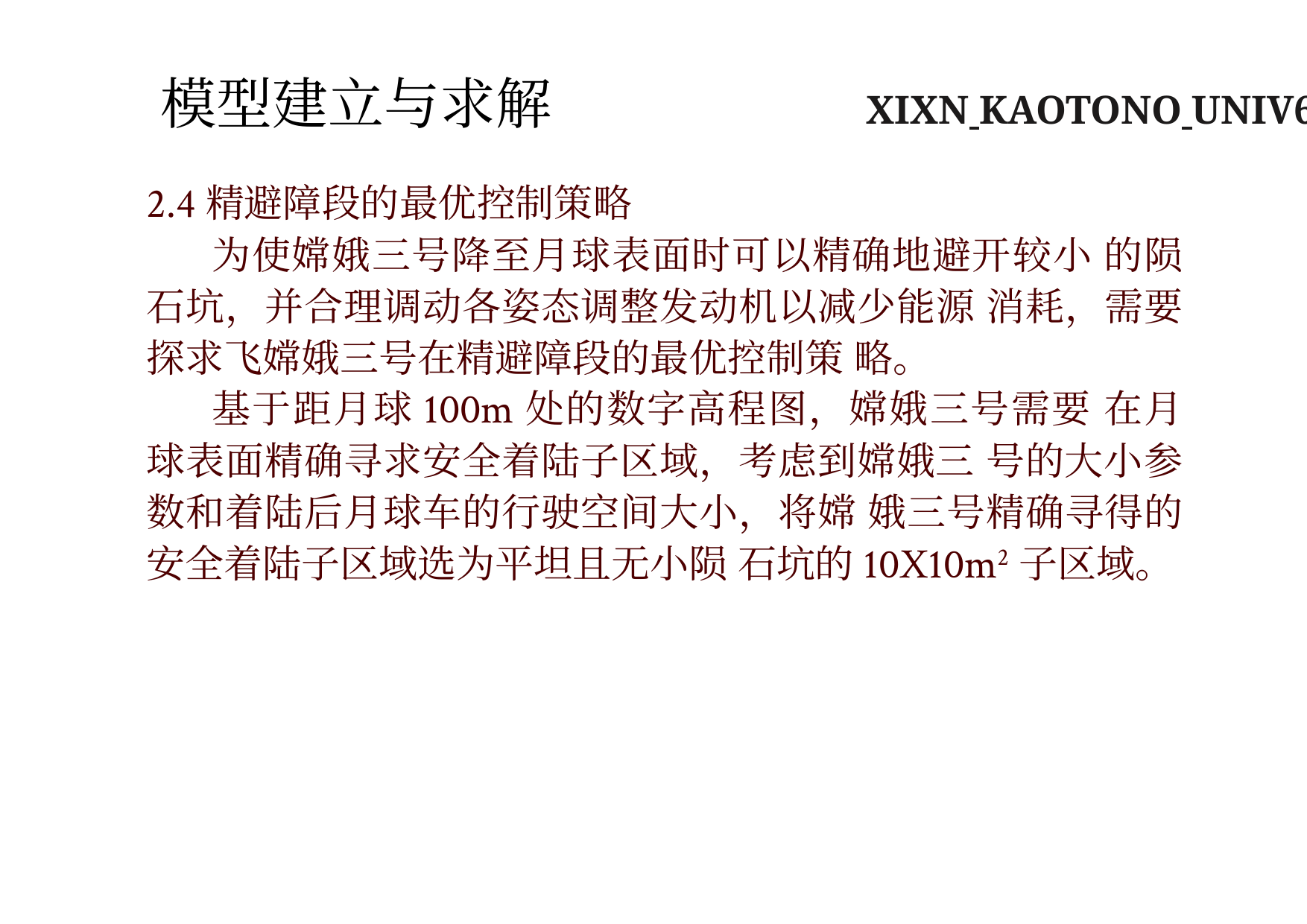

模型建立与求解                     XIXN KAOTONO UNIV6RSI^<
2.4精避障段的最优控制策略
为使嫦娥三号降至月球表面时可以精确地避开较小 的陨石坑，并合理调动各姿态调整发动机以减少能源 消耗，需要探求飞嫦娥三号在精避障段的最优控制策 略。
基于距月球100m处的数字高程图，嫦娥三号需要 在月球表面精确寻求安全着陆子区域，考虑到嫦娥三 号的大小参数和着陆后月球车的行驶空间大小，将嫦 娥三号精确寻得的安全着陆子区域选为平坦且无小陨 石坑的10X10m2子区域。